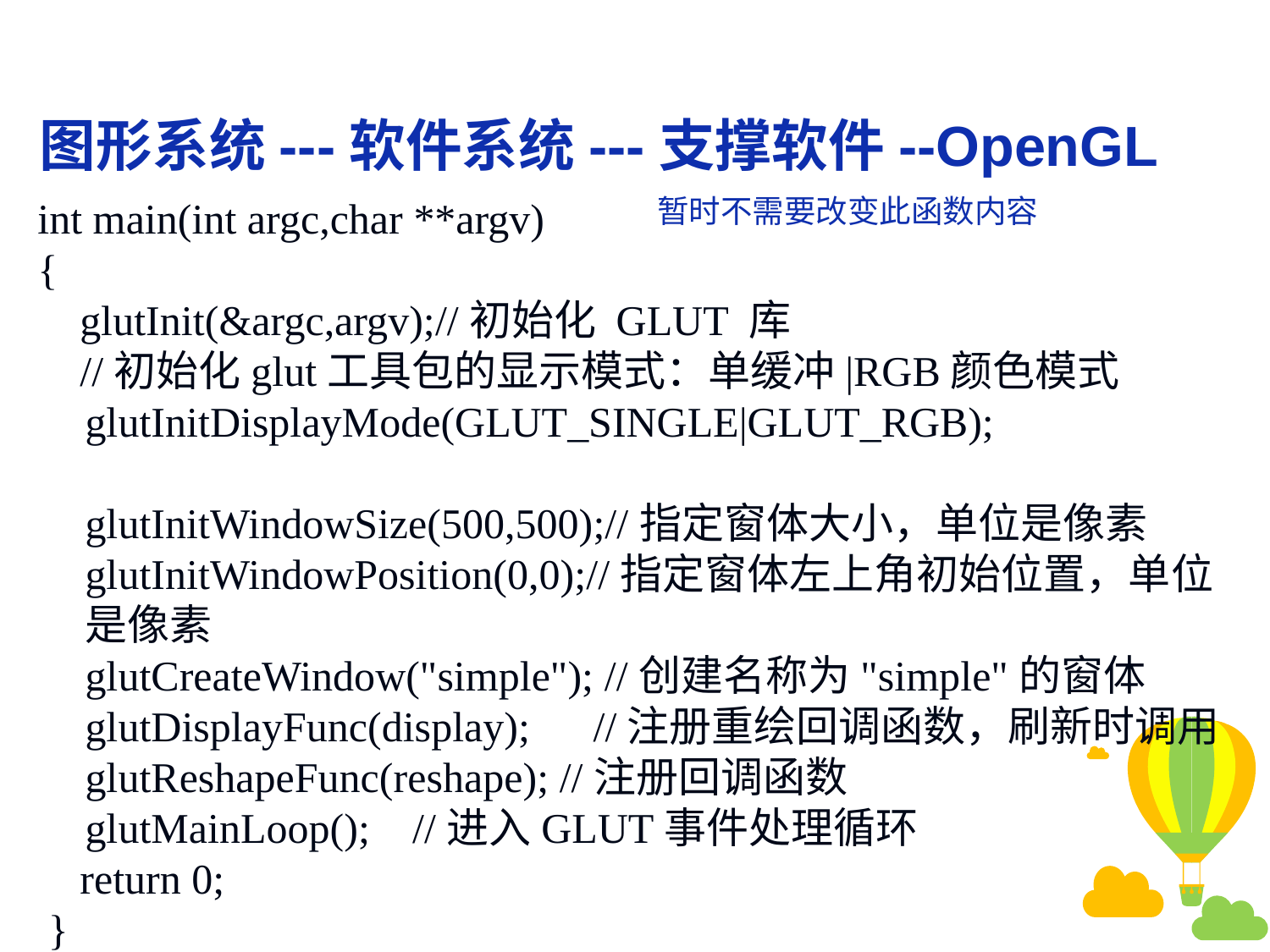

图形系统---软件系统---支撑软件--OpenGL
int main(int argc,char **argv)
{
    glutInit(&argc,argv);//初始化 GLUT 库
    //初始化glut工具包的显示模式：单缓冲|RGB颜色模式
	glutInitDisplayMode(GLUT_SINGLE|GLUT_RGB);

	glutInitWindowSize(500,500);//指定窗体大小，单位是像素
 	glutInitWindowPosition(0,0);//指定窗体左上角初始位置，单位是像素
	glutCreateWindow("simple"); //创建名称为"simple"的窗体
	glutDisplayFunc(display); 	//注册重绘回调函数，刷新时调用glutReshapeFunc(reshape); //注册回调函数
	glutMainLoop();    //进入GLUT事件处理循环
    return 0;
 }
暂时不需要改变此函数内容